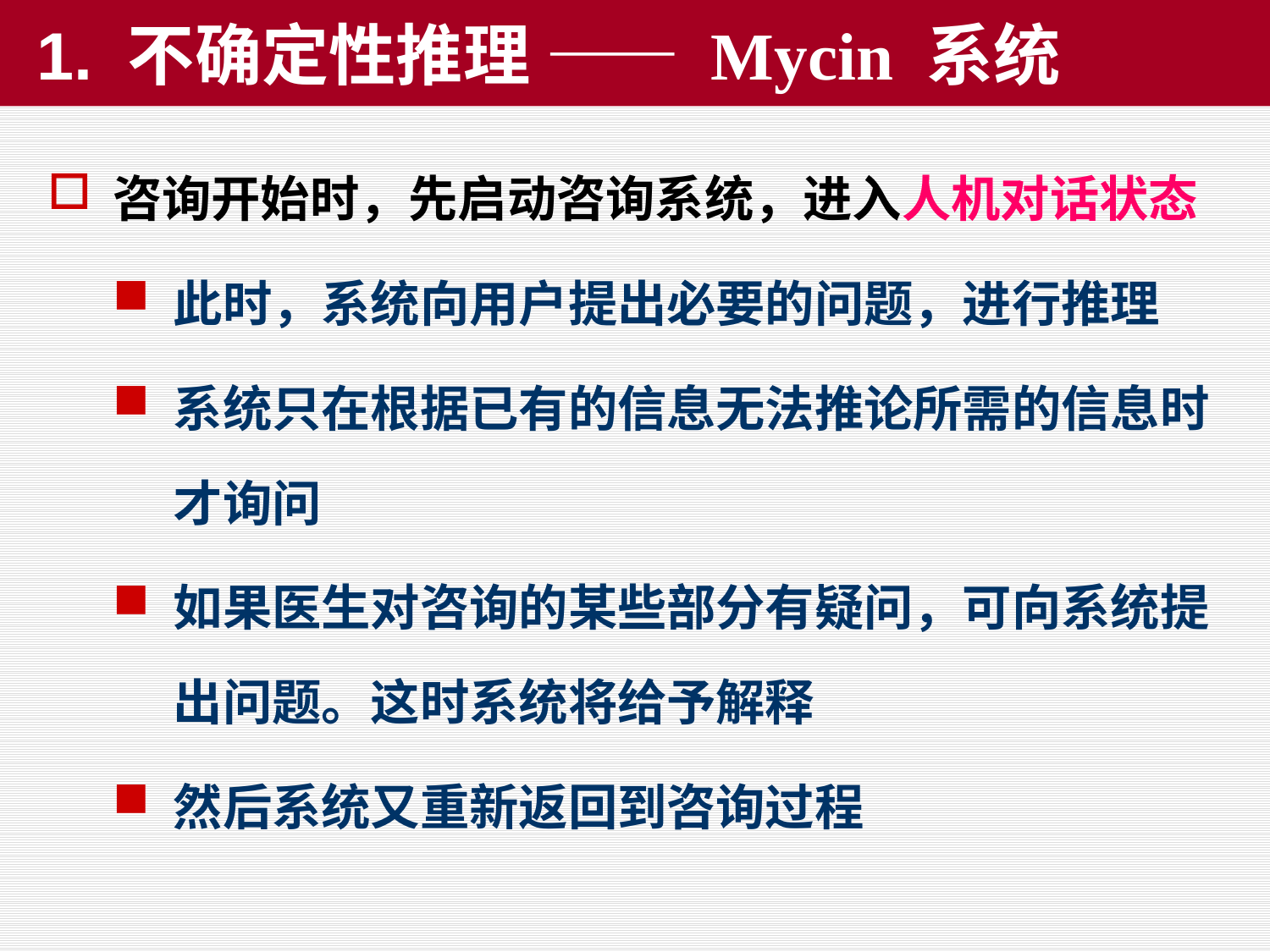

# 1. 不确定性推理 —— Mycin 系统
咨询开始时，先启动咨询系统，进入人机对话状态
此时，系统向用户提出必要的问题，进行推理
系统只在根据已有的信息无法推论所需的信息时才询问
如果医生对咨询的某些部分有疑问，可向系统提出问题。这时系统将给予解释
然后系统又重新返回到咨询过程